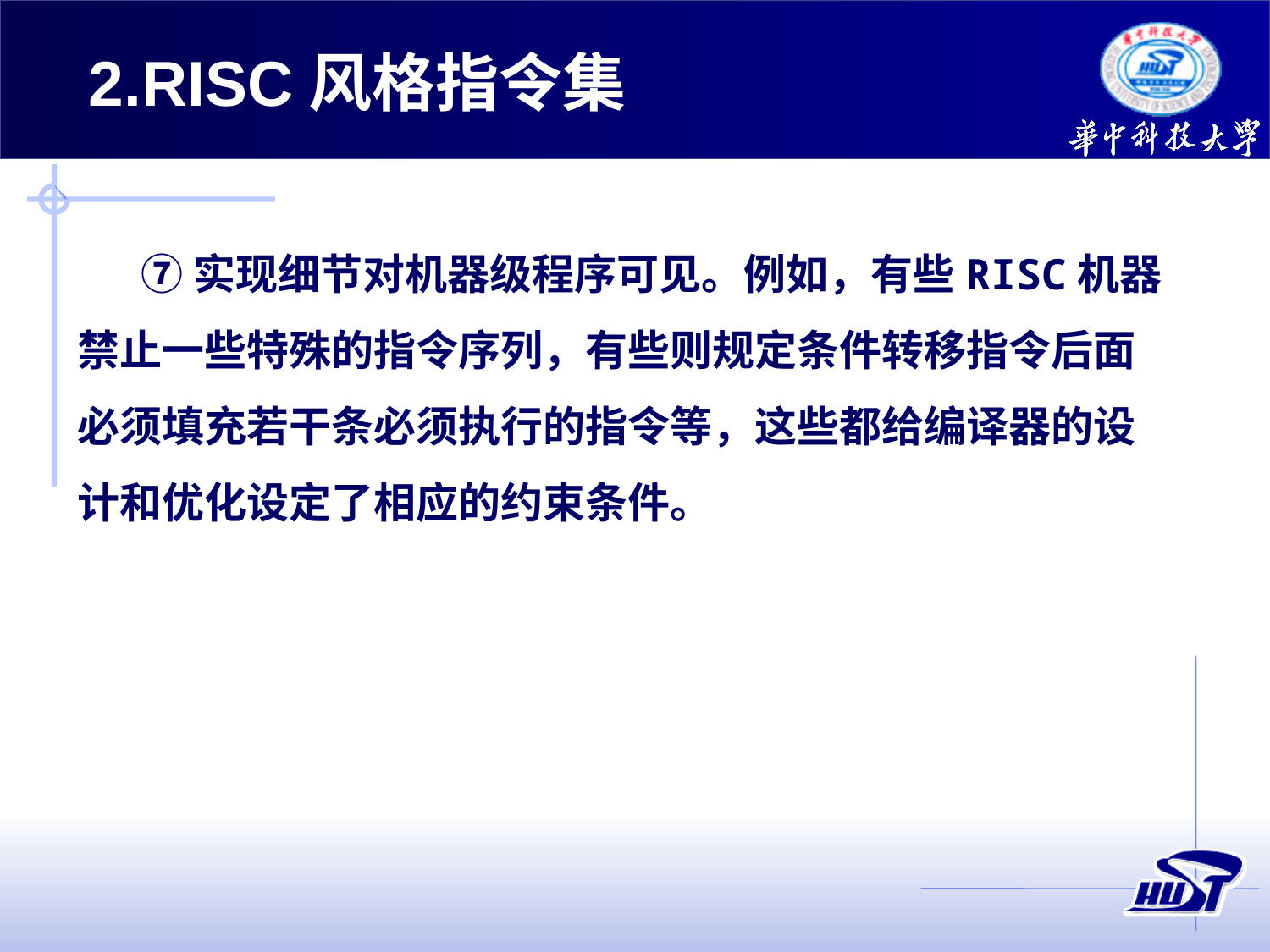

2.RISC风格指令集
⑦实现细节对机器级程序可见。例如，有些RISC机器禁止一些特殊的指令序列，有些则规定条件转移指令后面必须填充若干条必须执行的指令等，这些都给编译器的设计和优化设定了相应的约束条件。